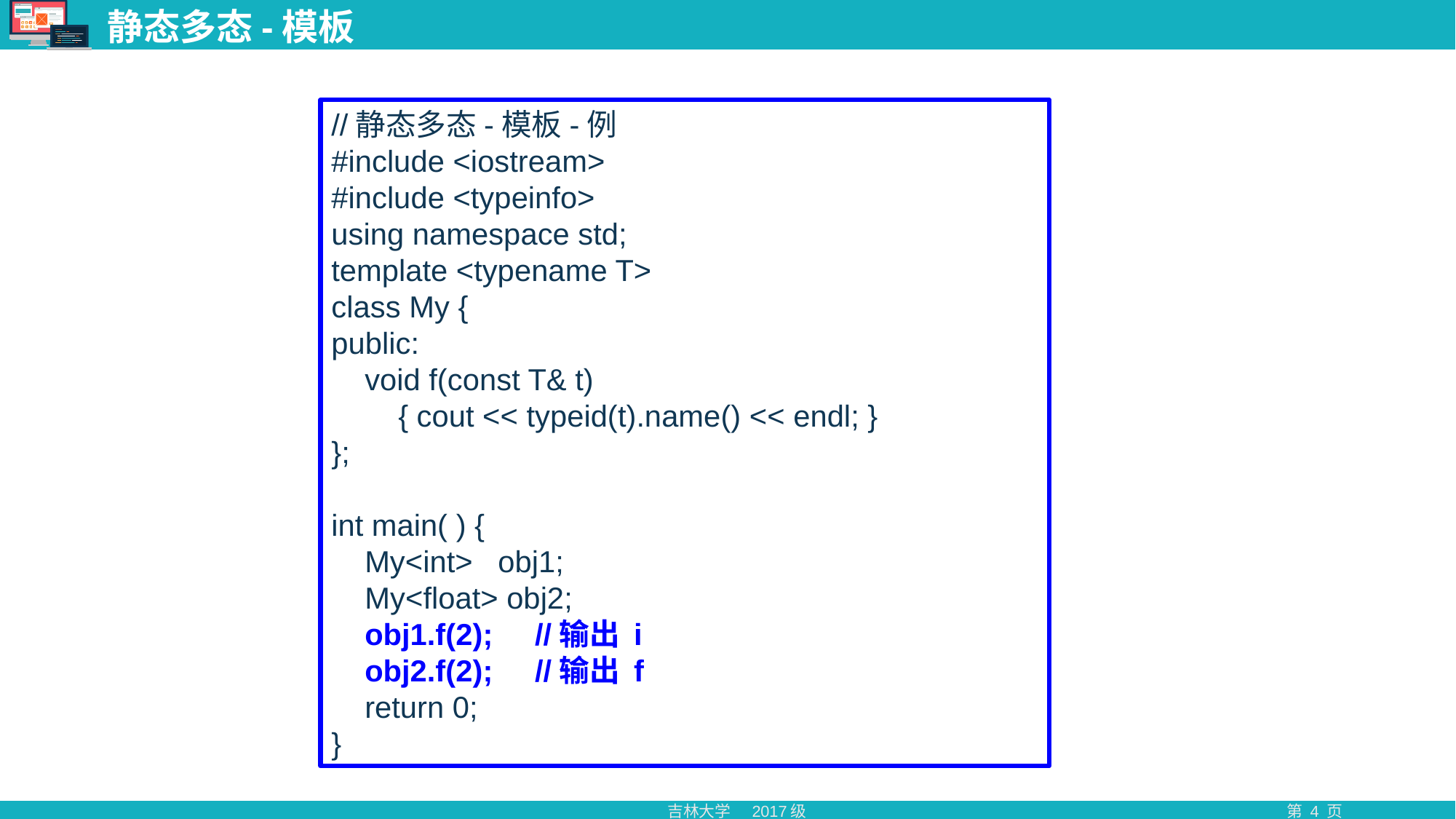

# 静态多态-模板
//静态多态-模板-例
#include <iostream>
#include <typeinfo>
using namespace std;
template <typename T>
class My {
public:
    void f(const T& t)
        { cout << typeid(t).name() << endl; }
};

int main( ) {
    My<int>   obj1;
    My<float> obj2;
    obj1.f(2);     //输出 i
    obj2.f(2);     //输出 f
    return 0;
}